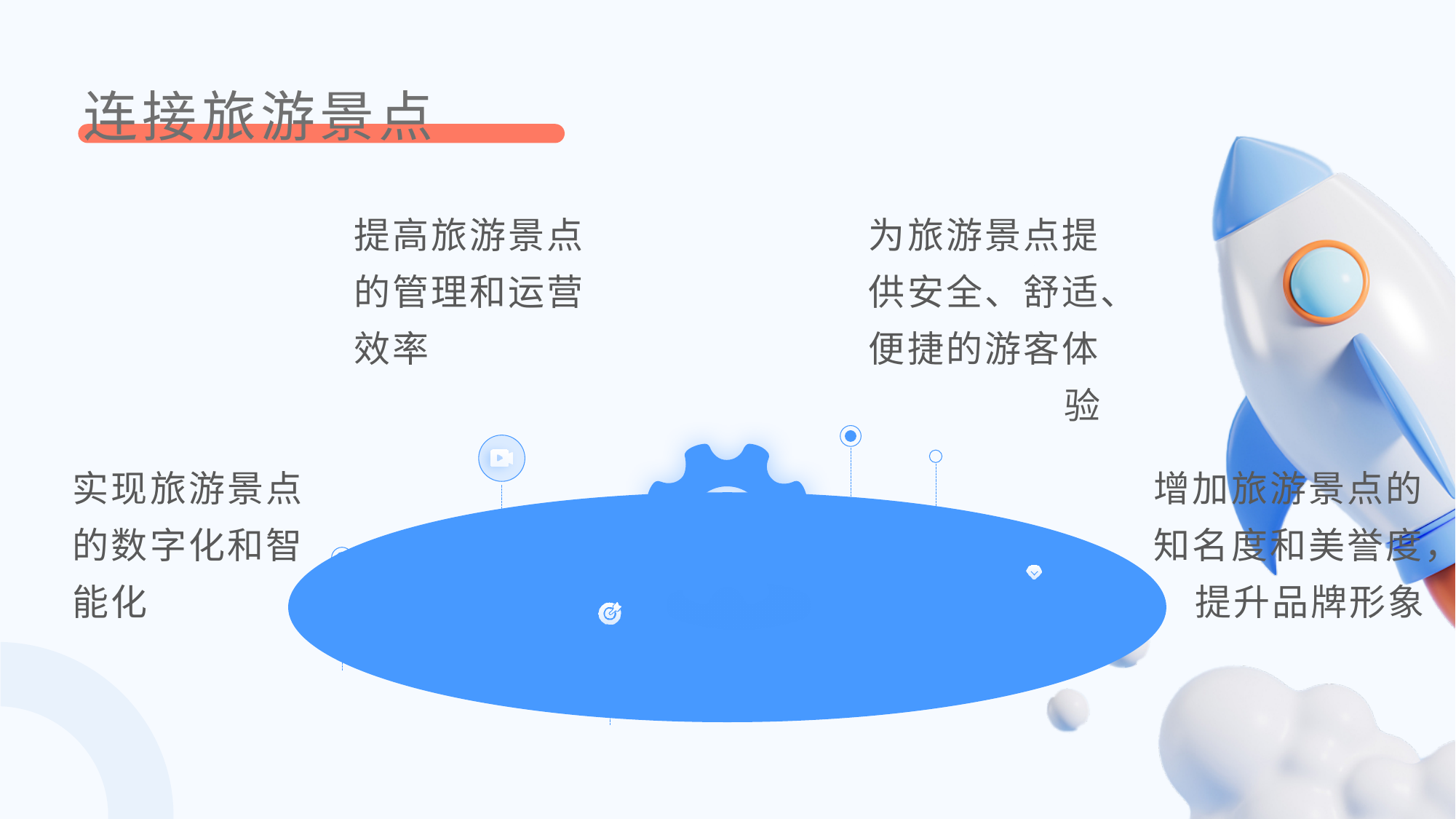

连接旅游景点
提高旅游景点的管理和运营效率
为旅游景点提供安全、舒适、便捷的游客体验

实现旅游景点的数字化和智能化
增加旅游景点的知名度和美誉度，提升品牌形象